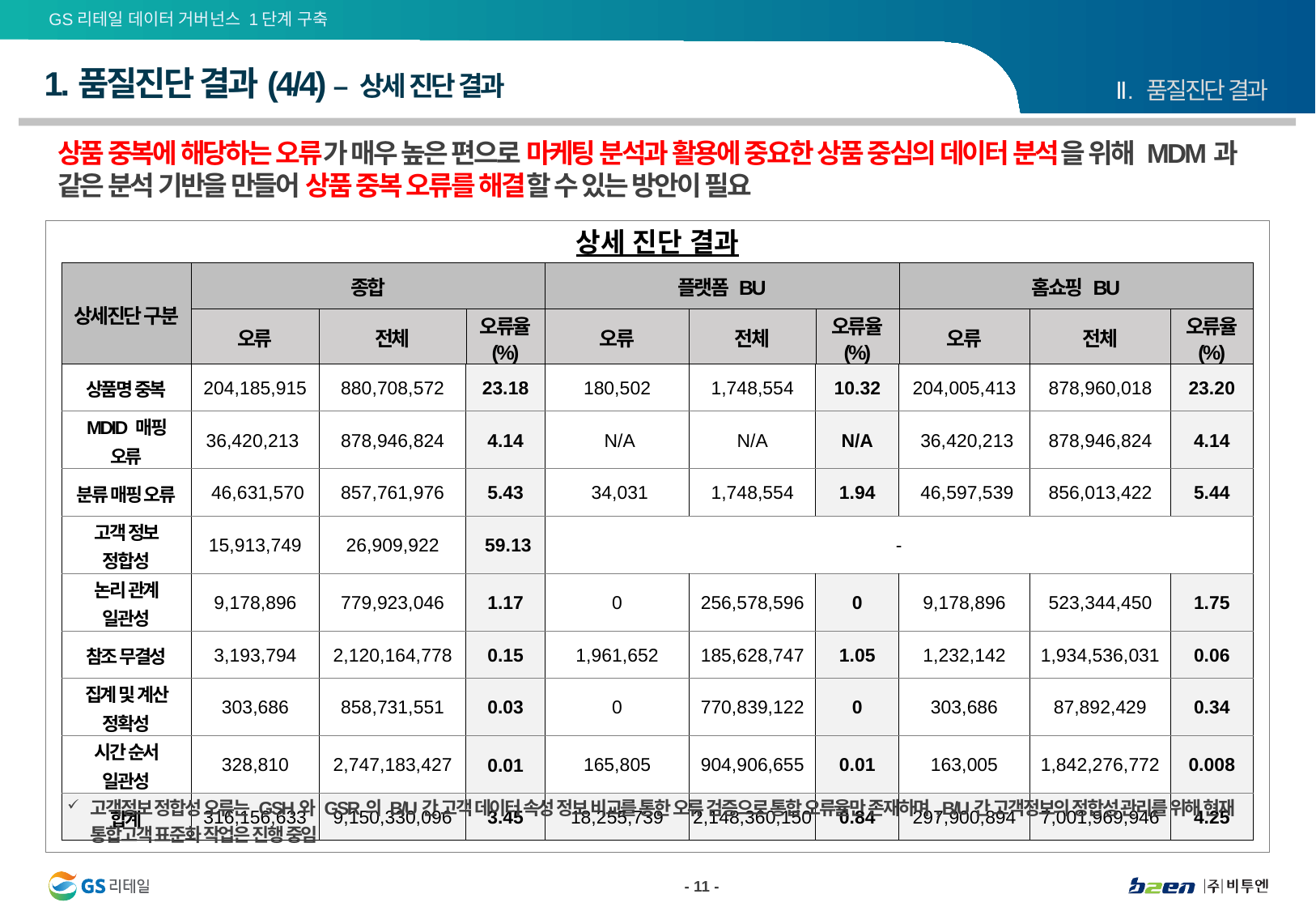

# 1.품질진단 결과(4/4) – 상세 진단 결과
Ⅱ. 품질진단 결과
상품 중복에 해당하는 오류가 매우 높은 편으로 마케팅 분석과 활용에 중요한 상품 중심의 데이터 분석을 위해 MDM과 같은 분석 기반을 만들어 상품 중복 오류를 해결할 수 있는 방안이 필요
상세 진단 결과
| 상세진단 구분 | 종합 |  |  | 플랫폼 BU |  |  | 홈쇼핑 BU |  |  |
| --- | --- | --- | --- | --- | --- | --- | --- | --- | --- |
|  | 오류 | 전체 | 오류율 (%) | 오류 | 전체 | 오류율 (%) | 오류 | 전체 | 오류율 (%) |
| 상품명 중복 | 204,185,915 | 880,708,572 | 23.18 | 180,502 | 1,748,554 | 10.32 | 204,005,413 | 878,960,018 | 23.20 |
| MDID 매핑 오류 | 36,420,213 | 878,946,824 | 4.14 | N/A | N/A | N/A | 36,420,213 | 878,946,824 | 4.14 |
| 분류 매핑 오류 | 46,631,570 | 857,761,976 | 5.43 | 34,031 | 1,748,554 | 1.94 | 46,597,539 | 856,013,422 | 5.44 |
| 고객 정보 정합성 | 15,913,749 | 26,909,922 | 59.13 | - |  |  |  |  |  |
| 논리 관계 일관성 | 9,178,896 | 779,923,046 | 1.17 | 0 | 256,578,596 | 0 | 9,178,896 | 523,344,450 | 1.75 |
| 참조 무결성 | 3,193,794 | 2,120,164,778 | 0.15 | 1,961,652 | 185,628,747 | 1.05 | 1,232,142 | 1,934,536,031 | 0.06 |
| 집계 및 계산 정확성 | 303,686 | 858,731,551 | 0.03 | 0 | 770,839,122 | 0 | 303,686 | 87,892,429 | 0.34 |
| 시간 순서 일관성 | 328,810 | 2,747,183,427 | 0.01 | 165,805 | 904,906,655 | 0.01 | 163,005 | 1,842,276,772 | 0.008 |
| 합계 | 316,156,633 | 9,150,330,096 | 3.45 | 18,255,739 | 2,148,360,150 | 0.84 | 297,900,894 | 7,001,969,946 | 4.25 |
고객정보 정합성 오류는 GSH와 GSR의 B/U간 고객 데이터 속성 정보 비교를 통한 오류 검증으로 통합 오류율만 존재하며, B/U간 고객정보의 정합성 관리를 위해 현재 통합고객 표준화 작업은 진행 중임